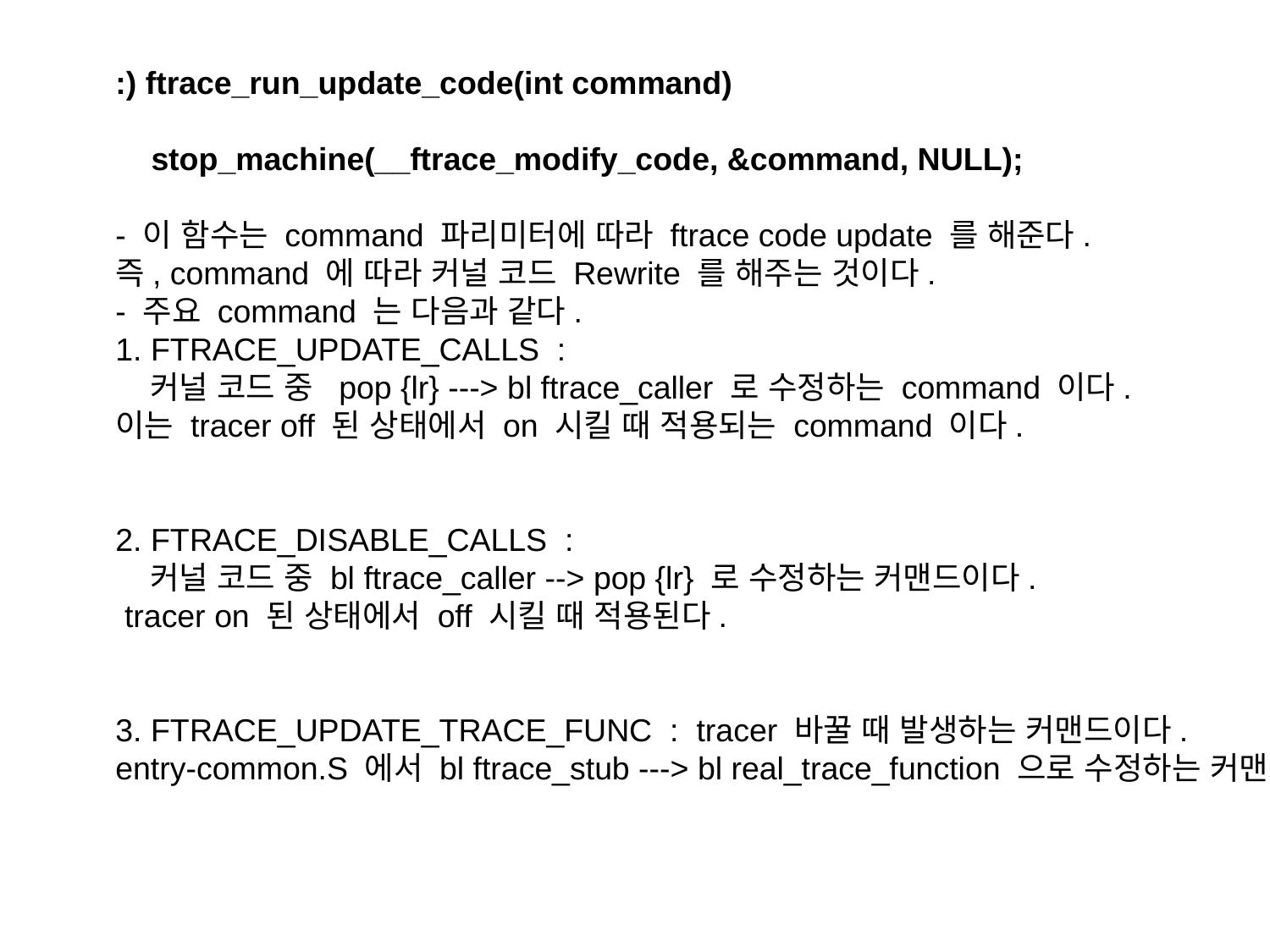

:) ftrace_run_update_code(int command)

    stop_machine(__ftrace_modify_code, &command, NULL);

- 이 함수는 command 파리미터에 따라 ftrace code update 를 해준다.
즉, command 에 따라 커널 코드 Rewrite 를 해주는 것이다.
- 주요 command 는 다음과 같다.
1. FTRACE_UPDATE_CALLS  :
   커널 코드 중  pop {lr} ---> bl ftrace_caller 로 수정하는 command 이다.
이는 tracer off 된 상태에서 on 시킬 때 적용되는 command 이다.

2. FTRACE_DISABLE_CALLS  :
   커널 코드 중 bl ftrace_caller --> pop {lr} 로 수정하는 커맨드이다.
 tracer on 된 상태에서 off 시킬 때 적용된다.

3. FTRACE_UPDATE_TRACE_FUNC  :  tracer 바꿀 때 발생하는 커맨드이다.
entry-common.S 에서 bl ftrace_stub ---> bl real_trace_function 으로 수정하는 커맨드이다.